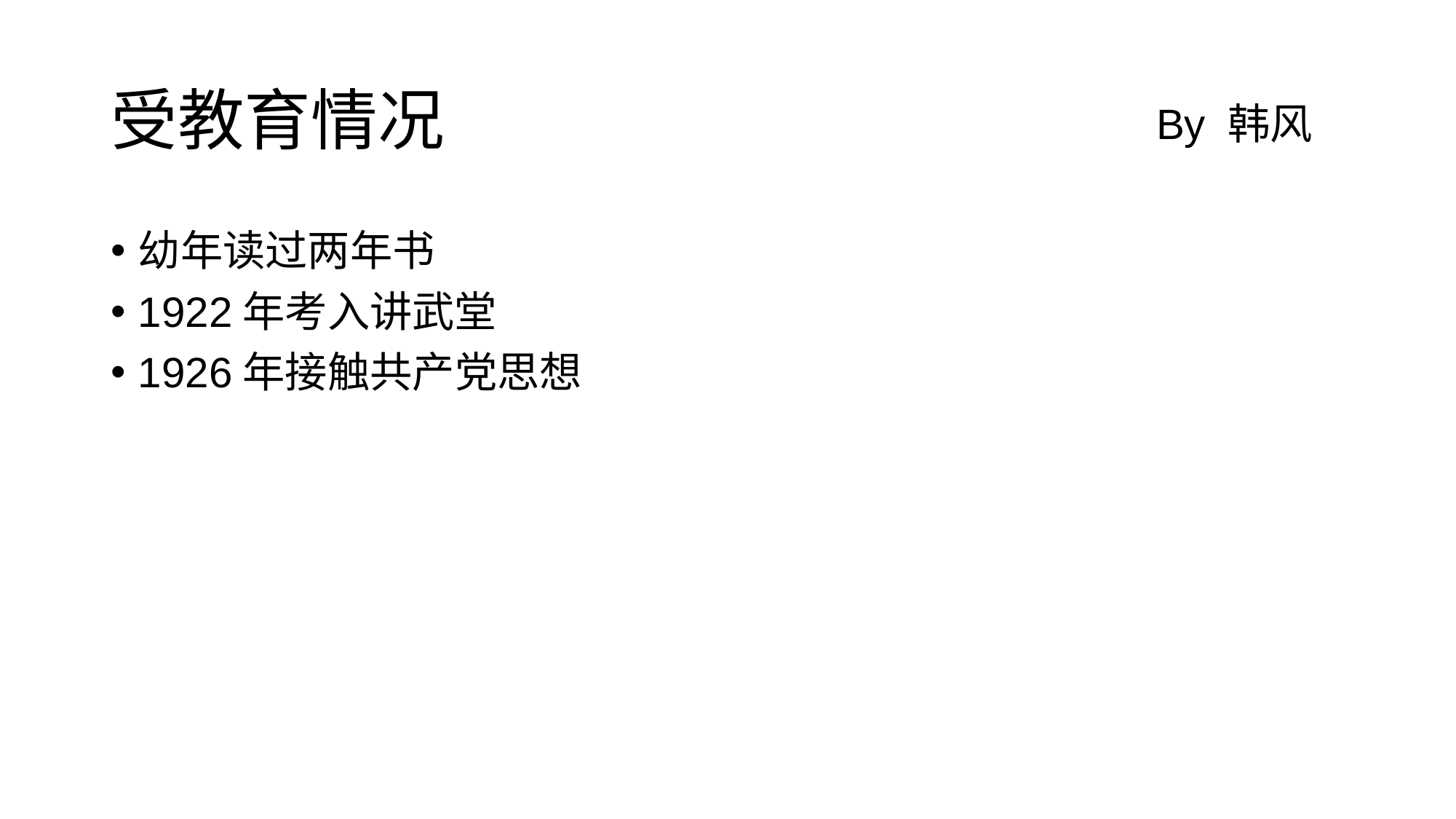

# 受教育情况
By 韩风
幼年读过两年书
1922年考入讲武堂
1926年接触共产党思想